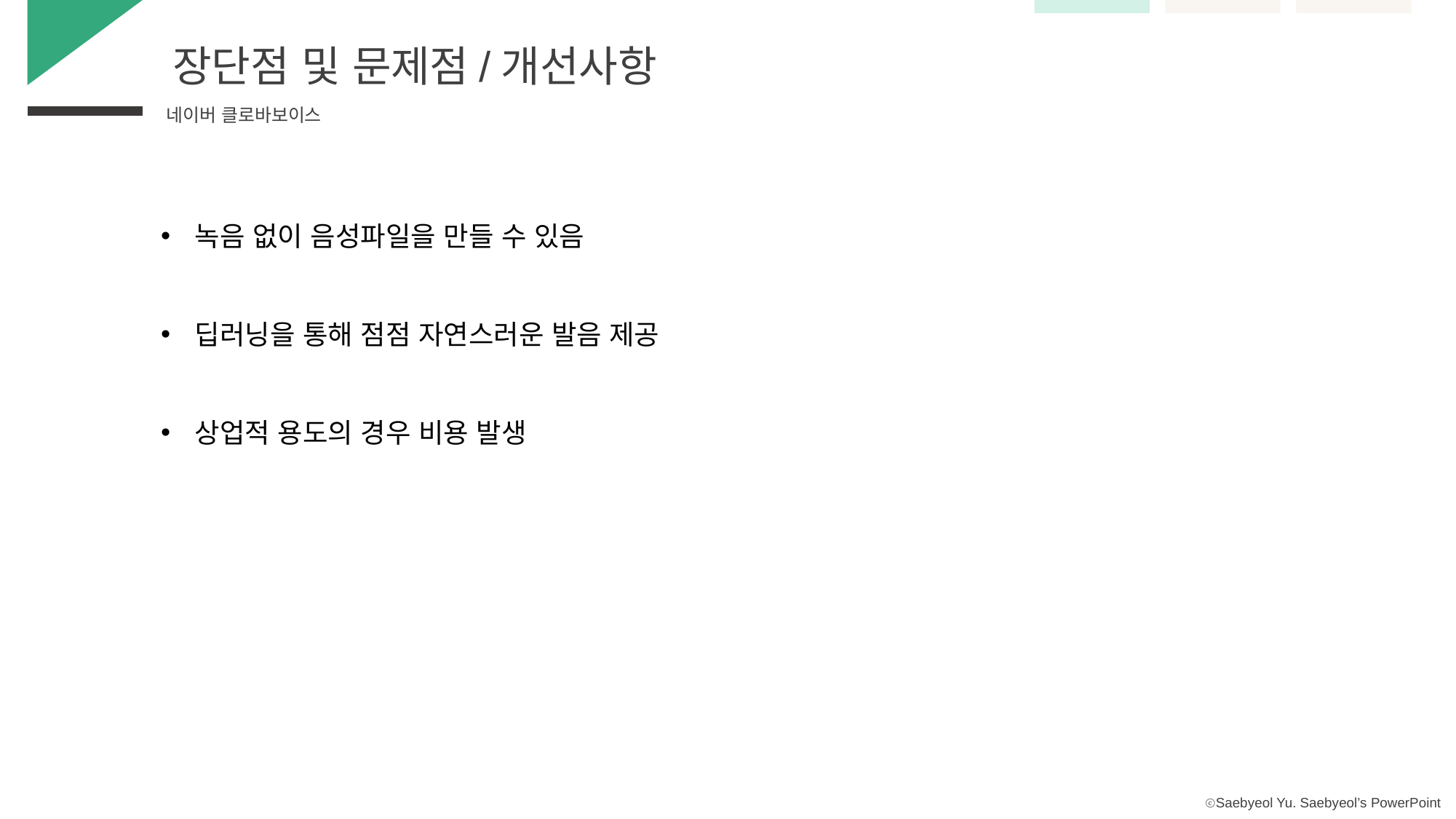

장단점 및 문제점/개선사항
네이버 클로바보이스
녹음 없이 음성파일을 만들 수 있음

딥러닝을 통해 점점 자연스러운 발음 제공

상업적 용도의 경우 비용 발생